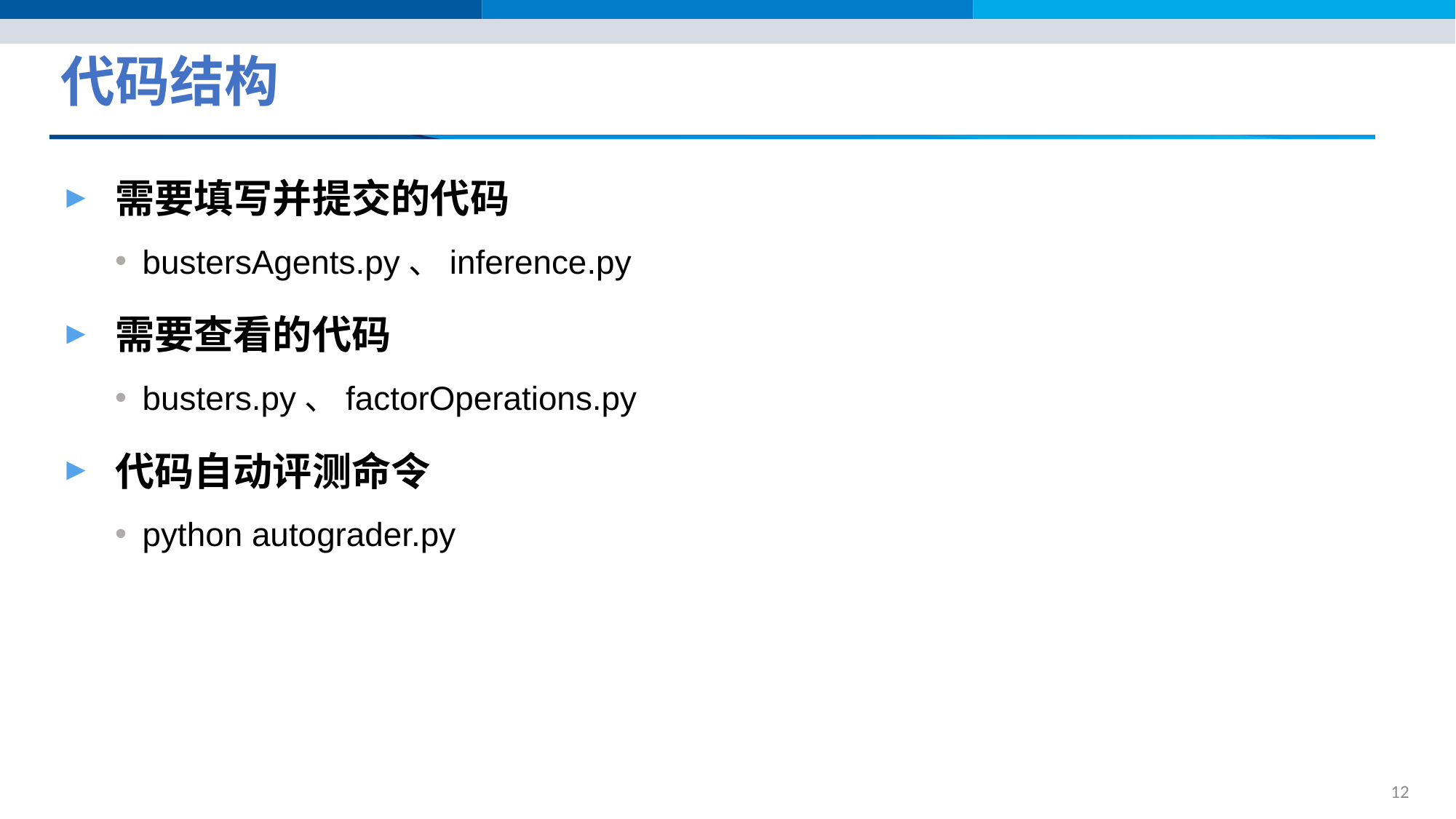

# 代码结构
需要填写并提交的代码
bustersAgents.py、inference.py
需要查看的代码
busters.py、factorOperations.py
代码自动评测命令
python autograder.py
12